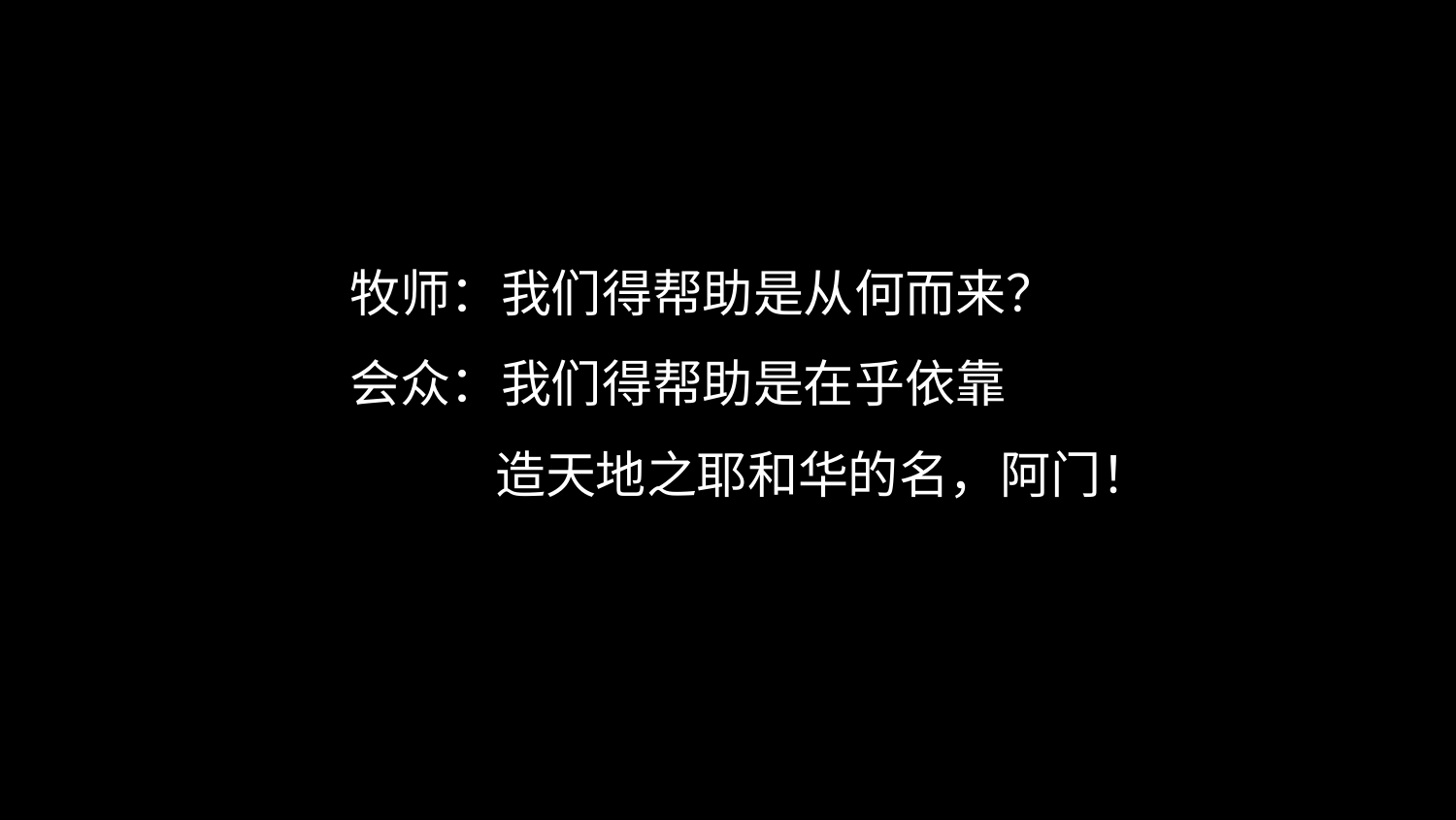

# 牧师：我们得帮助是从何而来？
会众：我们得帮助是在乎依靠
造天地之耶和华的名，阿门！